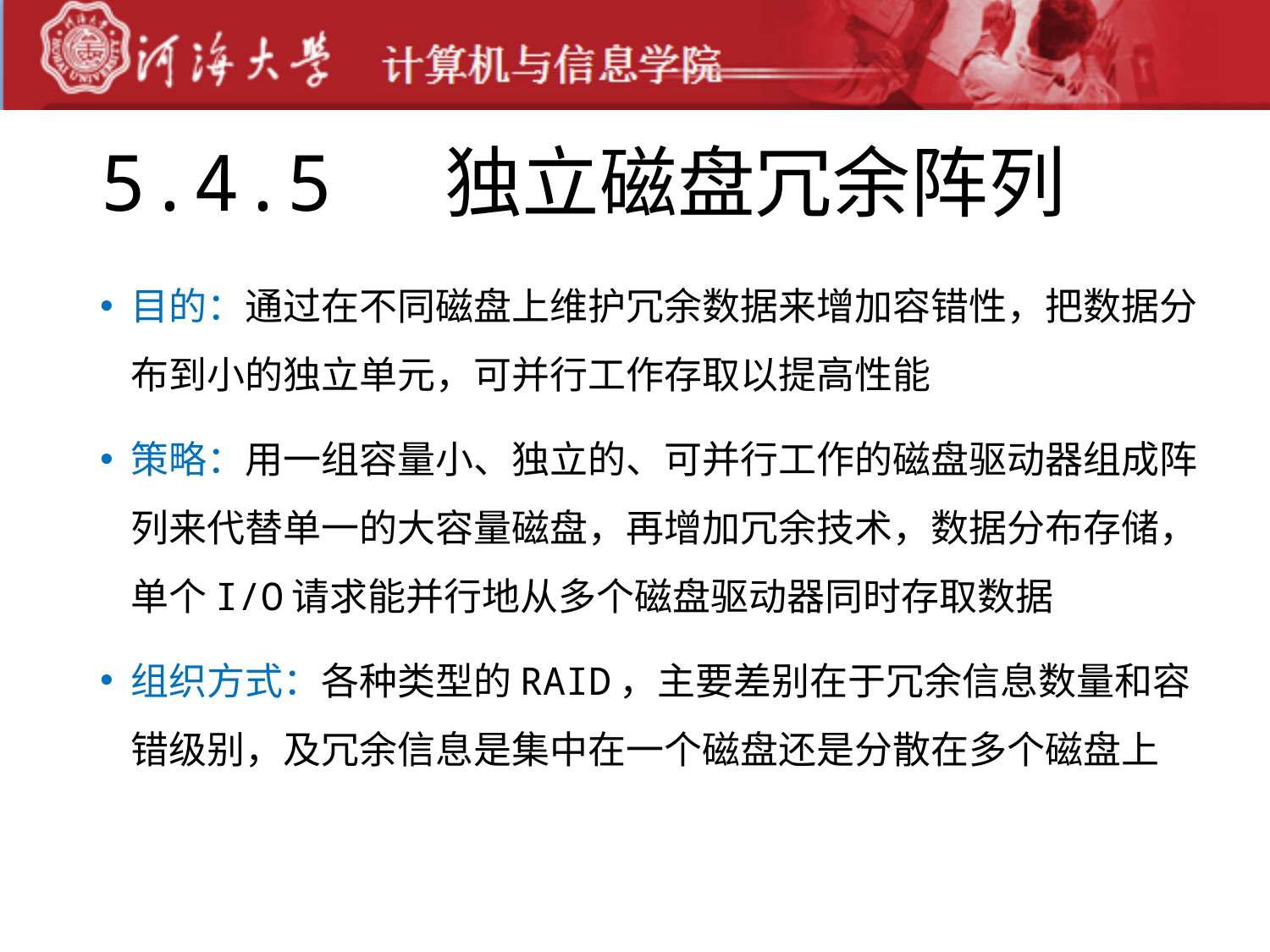

# 5.4.5  独立磁盘冗余阵列
目的：通过在不同磁盘上维护冗余数据来增加容错性，把数据分布到小的独立单元，可并行工作存取以提高性能
策略：用一组容量小、独立的、可并行工作的磁盘驱动器组成阵列来代替单一的大容量磁盘，再增加冗余技术，数据分布存储，单个I/O请求能并行地从多个磁盘驱动器同时存取数据
组织方式：各种类型的RAID，主要差别在于冗余信息数量和容错级别，及冗余信息是集中在一个磁盘还是分散在多个磁盘上